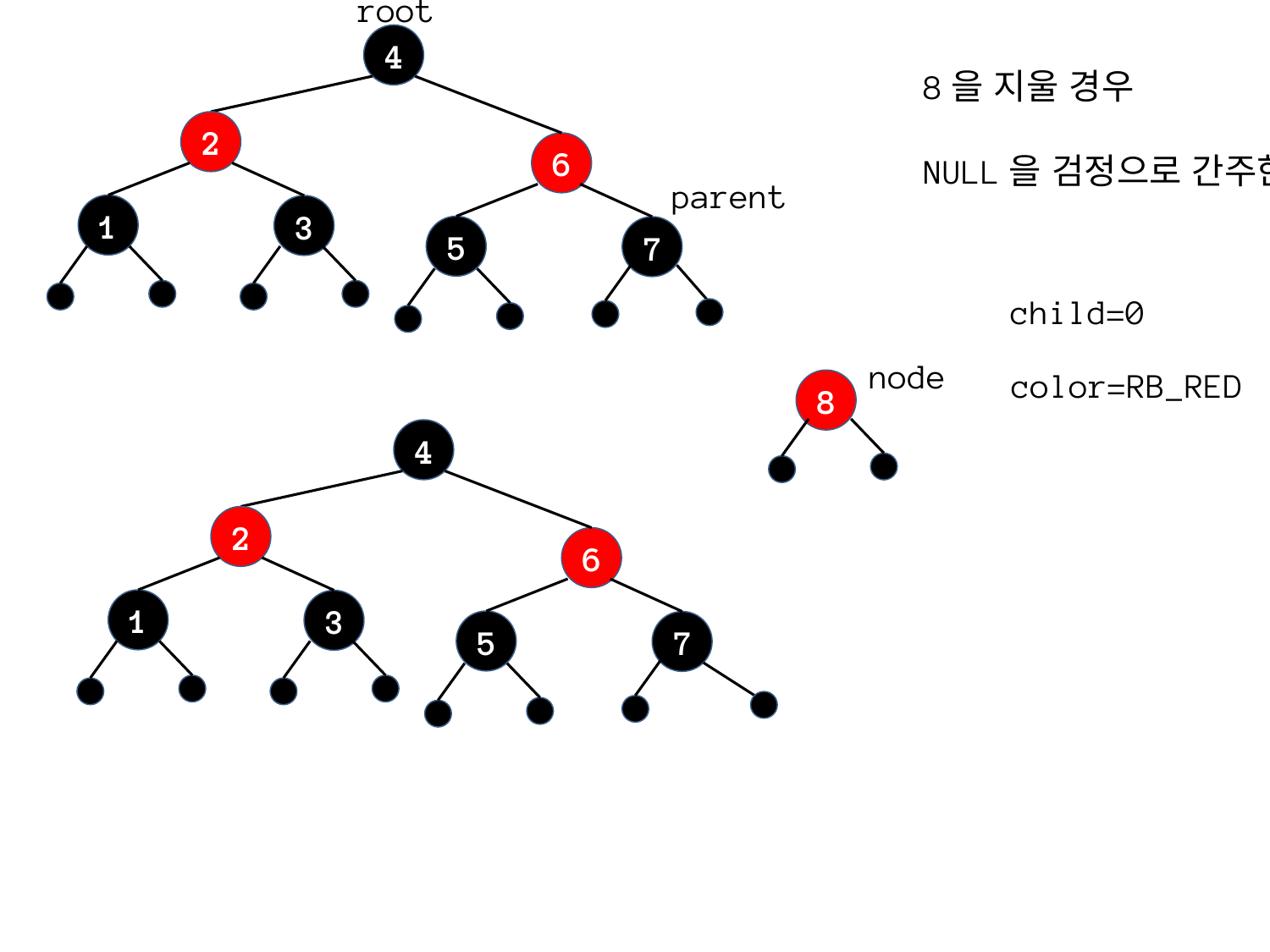

root
4
8을 지울 경우

NULL을 검정으로 간주한다.
2
6
parent
1
3
5
7

child=0

node
color=RB_RED
8
4

2
6
1
3
5
7